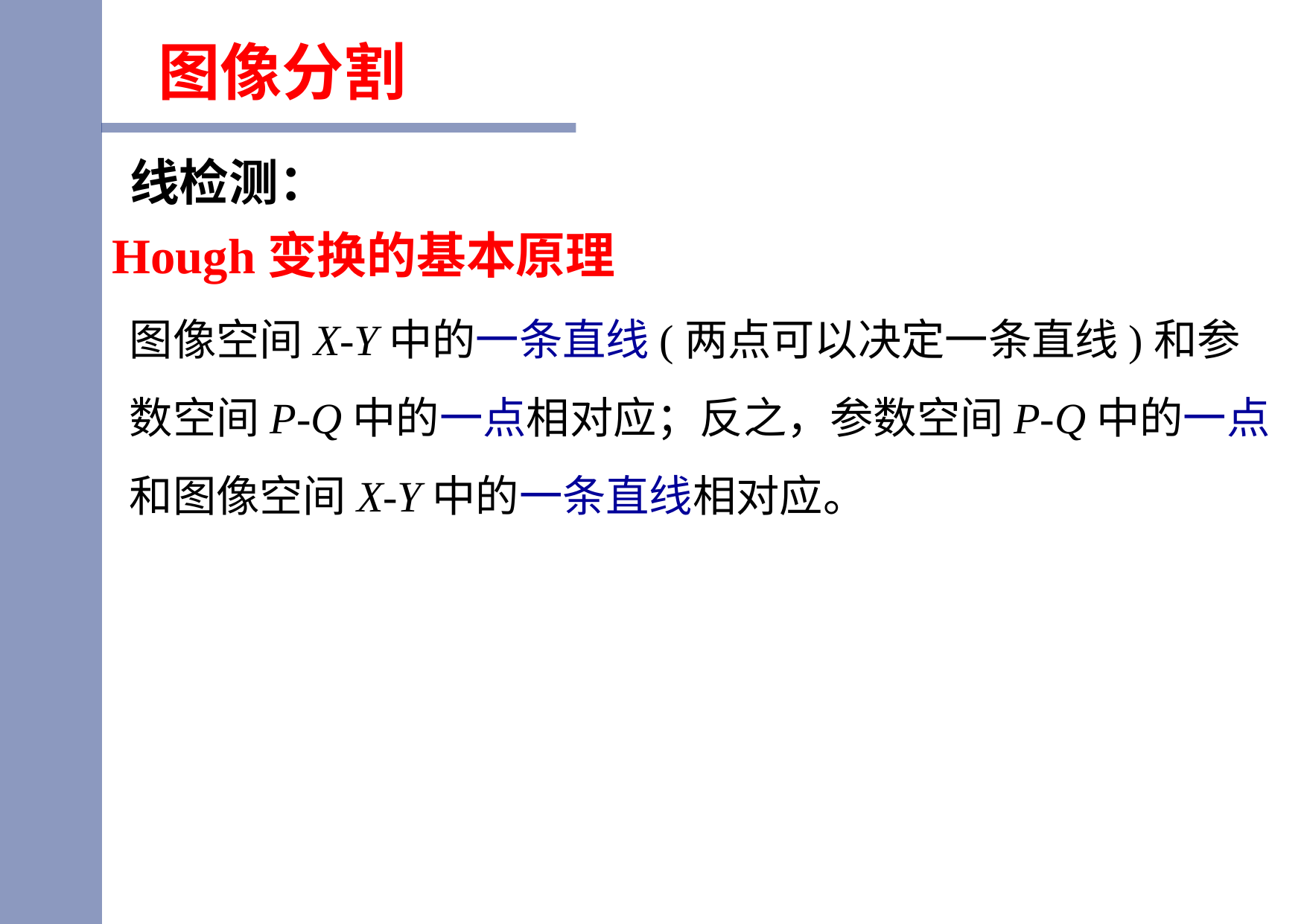

图像分割
线检测：
Hough变换的基本原理
图像空间X-Y中的一条直线(两点可以决定一条直线)和参数空间P-Q中的一点相对应；反之，参数空间P-Q中的一点和图像空间X-Y中的一条直线相对应。